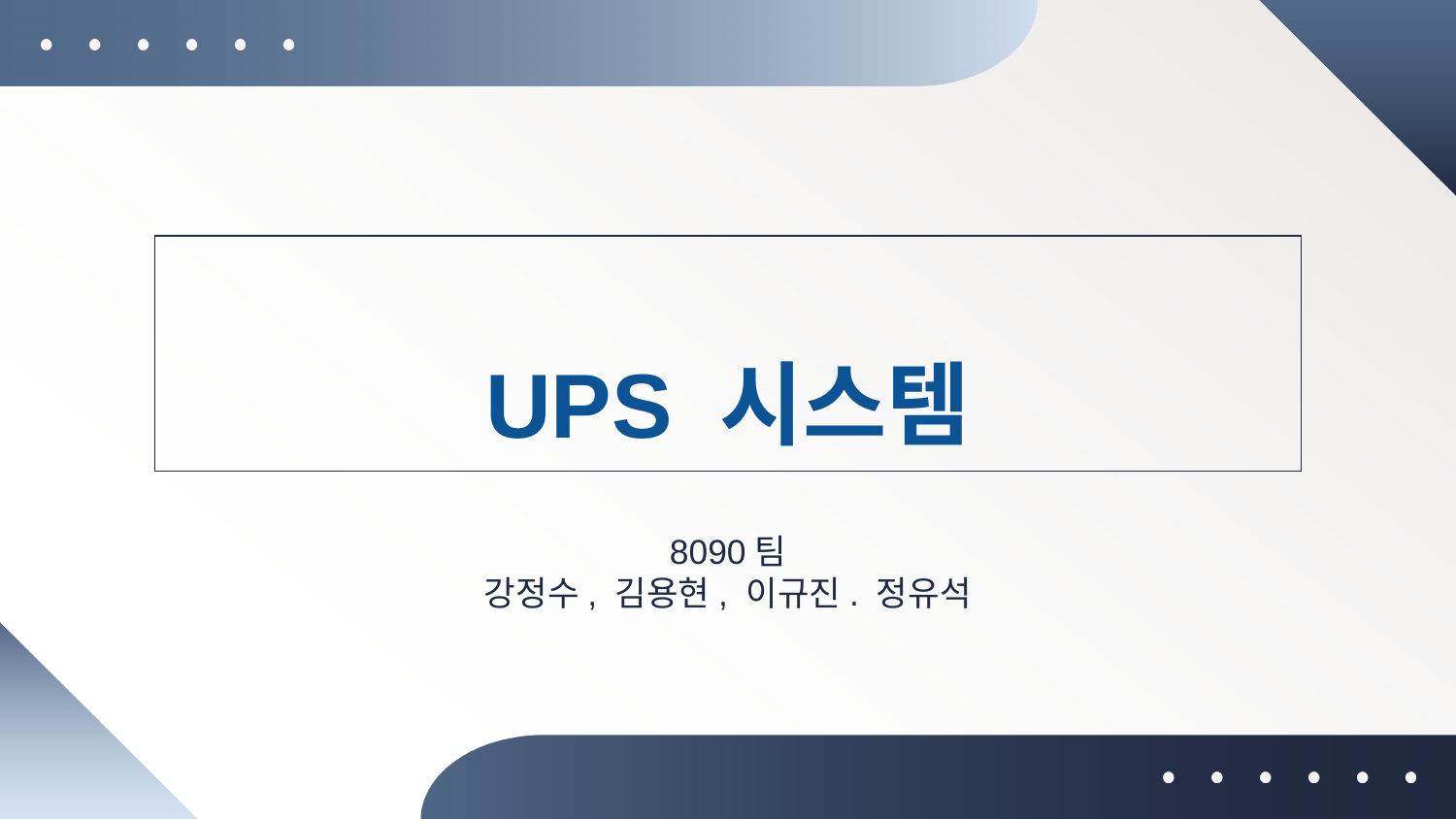

# UPS 시스템
8090팀
강정수, 김용현, 이규진. 정유석